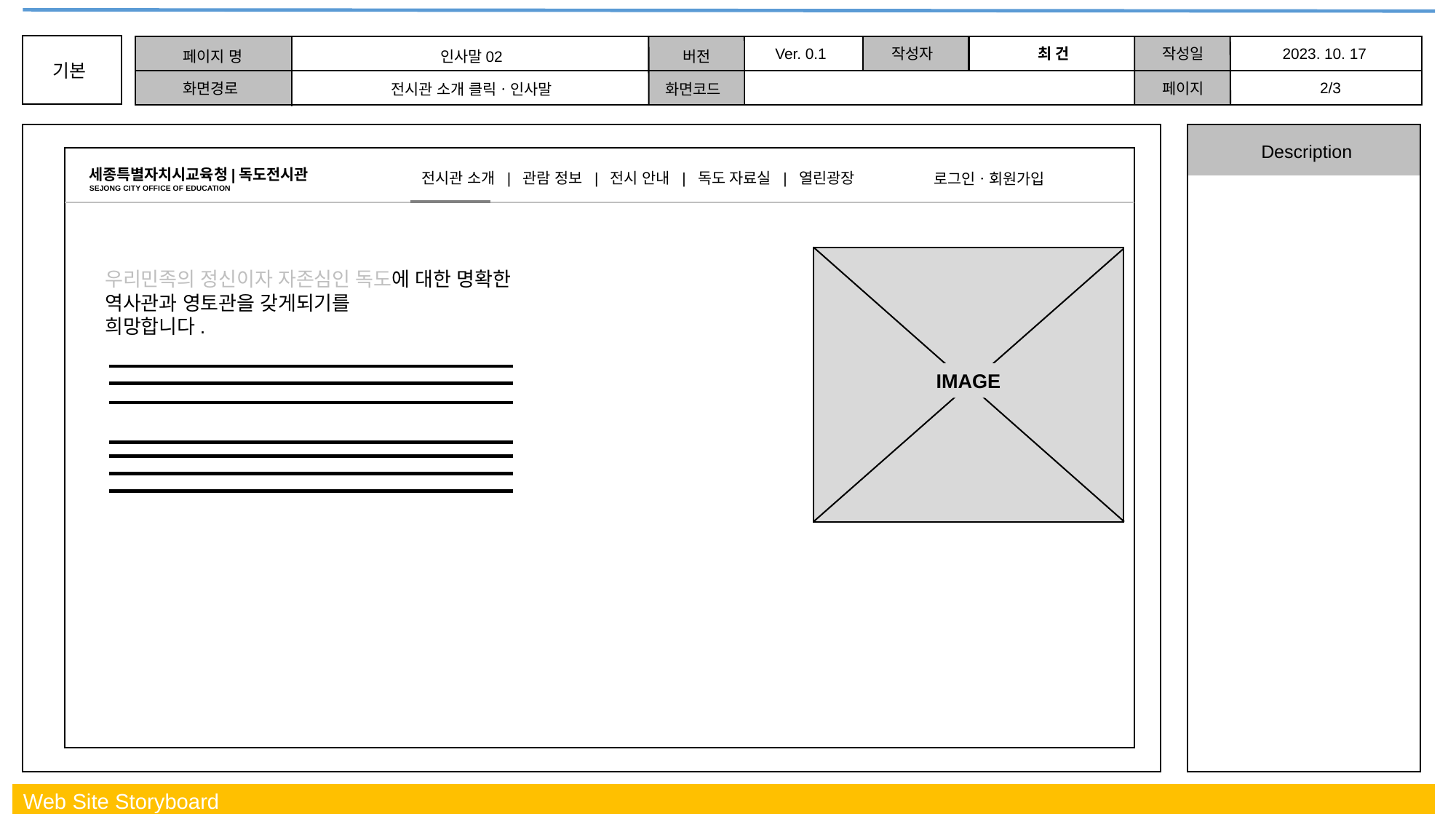

Ver. 0.1
2023. 10. 17
최 건
작성자
작성일
버전
페이지 명
인사말02
2/3
화면경로
페이지
전시관 소개 클릭ㆍ인사말
화면코드
기본

Description

세종특별자치시교육청|독도전시관
SEJONG CITY OFFICE OF EDUCATION
전시관 소개  |  관람 정보  |  전시 안내  |  독도 자료실  |  열린광장
로그인ㆍ회원가입

IMAGE
우리민족의 정신이자 자존심인 독도에 대한 명확한 역사관과 영토관을 갖게되기를
희망합니다.
Web Site Storyboard